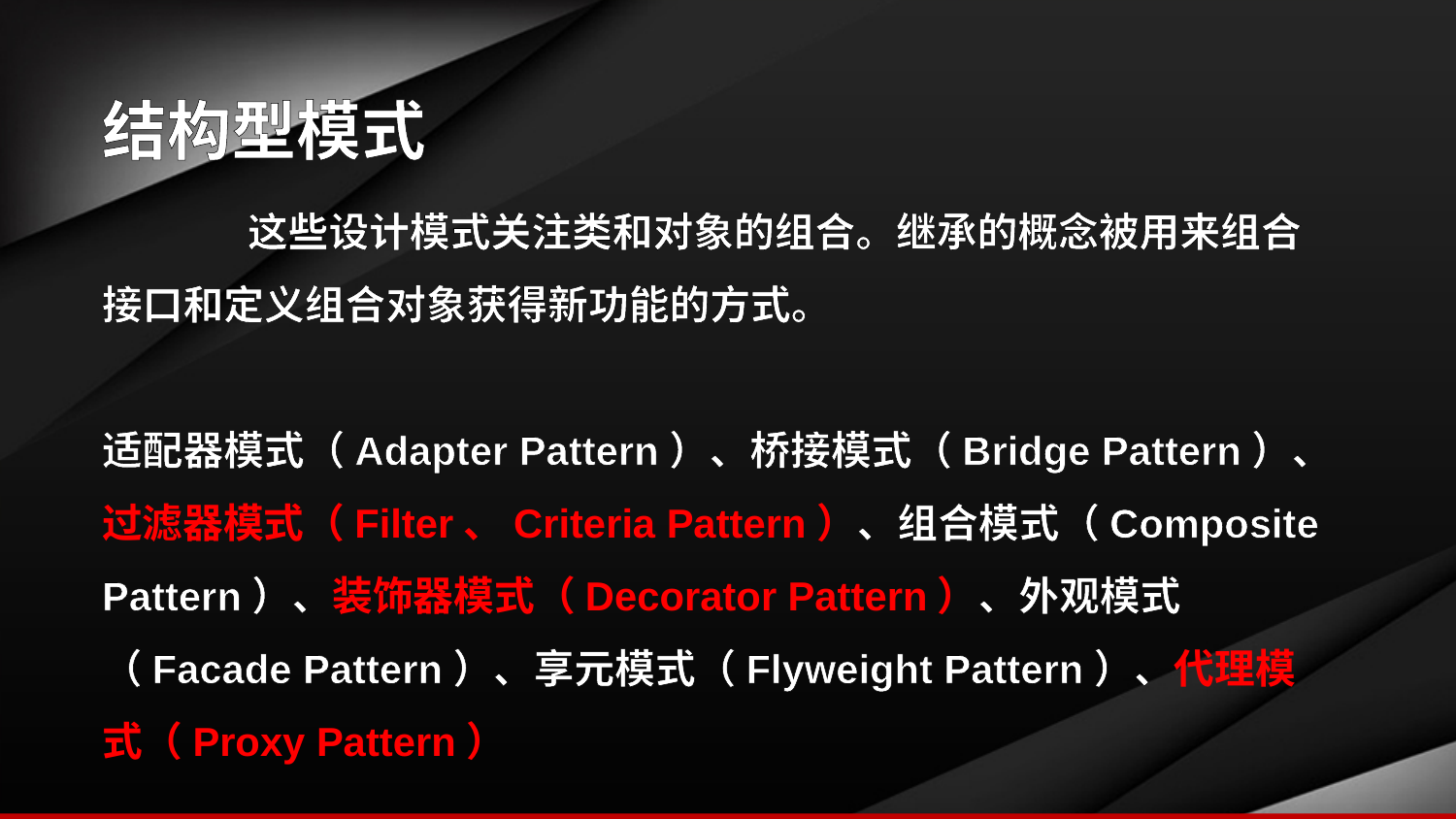

结构型模式
	这些设计模式关注类和对象的组合。继承的概念被用来组合接口和定义组合对象获得新功能的方式。

适配器模式（Adapter Pattern）、桥接模式（Bridge Pattern）、
过滤器模式（Filter、Criteria Pattern）、组合模式（Composite Pattern）、装饰器模式（Decorator Pattern）、外观模式（Facade Pattern）、享元模式（Flyweight Pattern）、代理模式（Proxy Pattern）